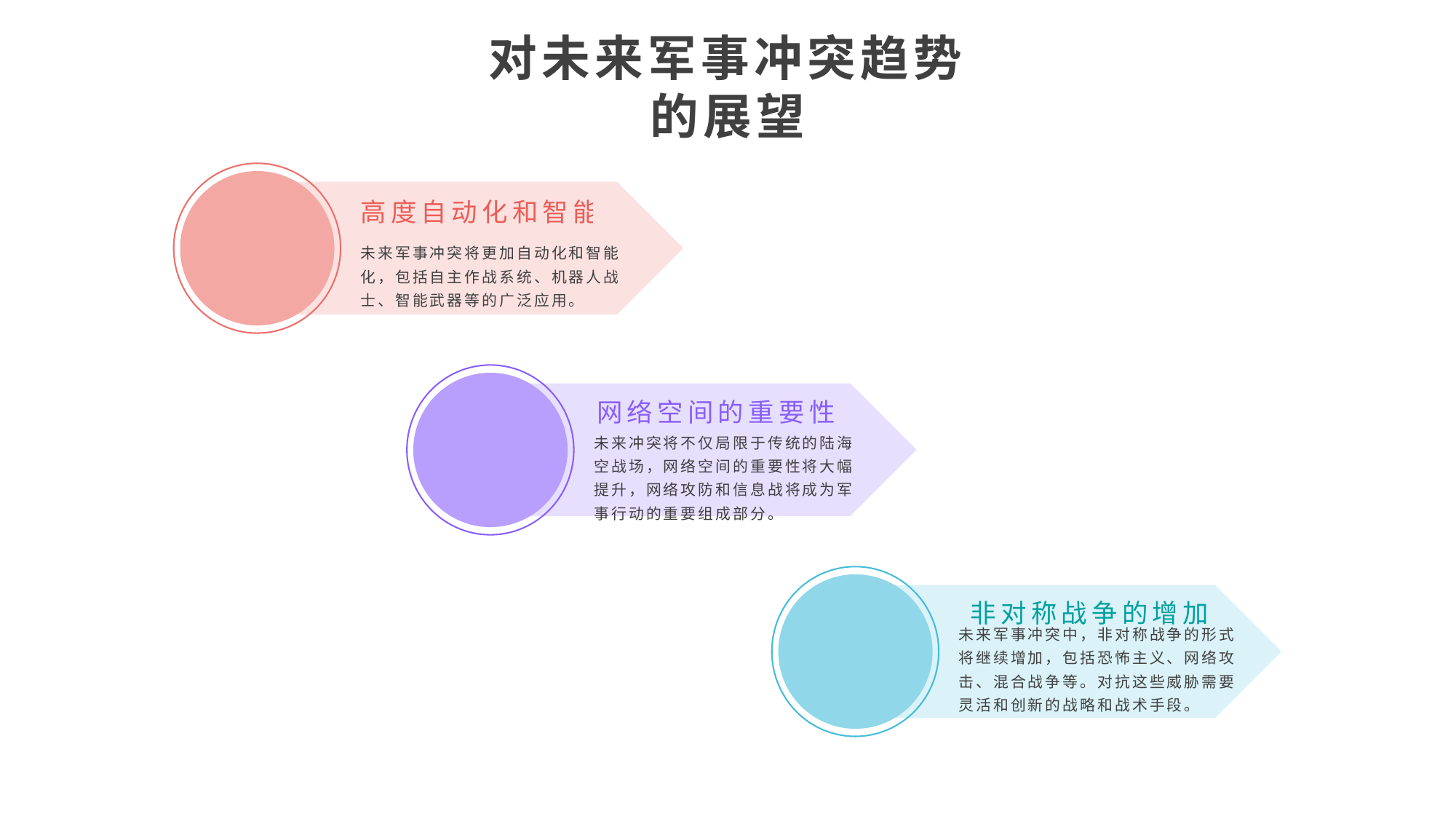

对未来军事冲突趋势的展望

高度自动化和智能化
未来军事冲突将更加自动化和智能化，包括自主作战系统、机器人战士、智能武器等的广泛应用。

网络空间的重要性
未来冲突将不仅局限于传统的陆海空战场，网络空间的重要性将大幅提升，网络攻防和信息战将成为军事行动的重要组成部分。

非对称战争的增加
未来军事冲突中，非对称战争的形式将继续增加，包括恐怖主义、网络攻击、混合战争等。对抗这些威胁需要灵活和创新的战略和战术手段。